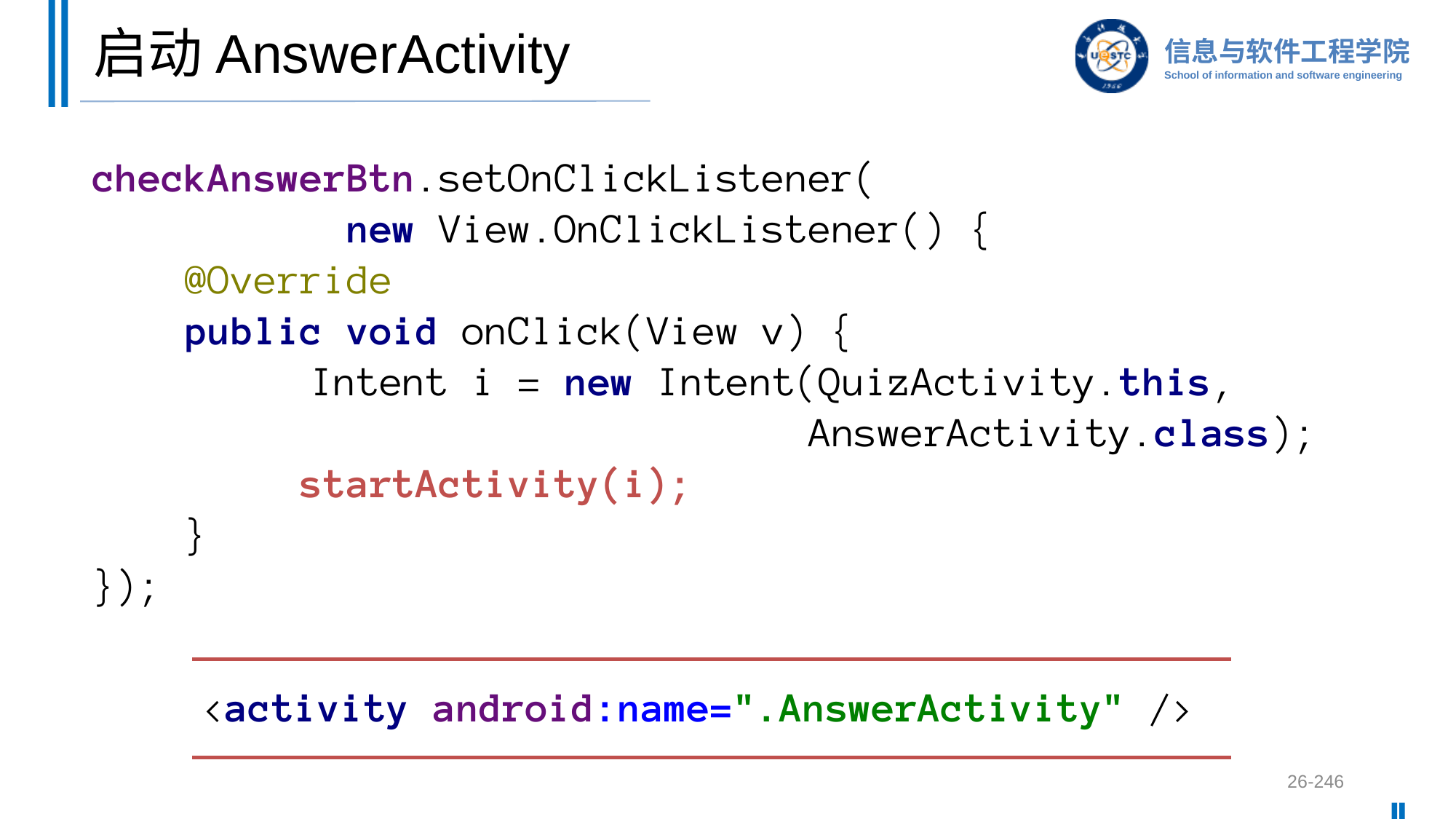

# 启动AnswerActivity
checkAnswerBtn.setOnClickListener(
           new View.OnClickListener() {
    @Override
    public void onClick(View v) {
        	Intent i = new Intent(QuizActivity.this,
                               AnswerActivity.class);
         startActivity(i);
    }
});
<activity android:name=".AnswerActivity" />
26-246